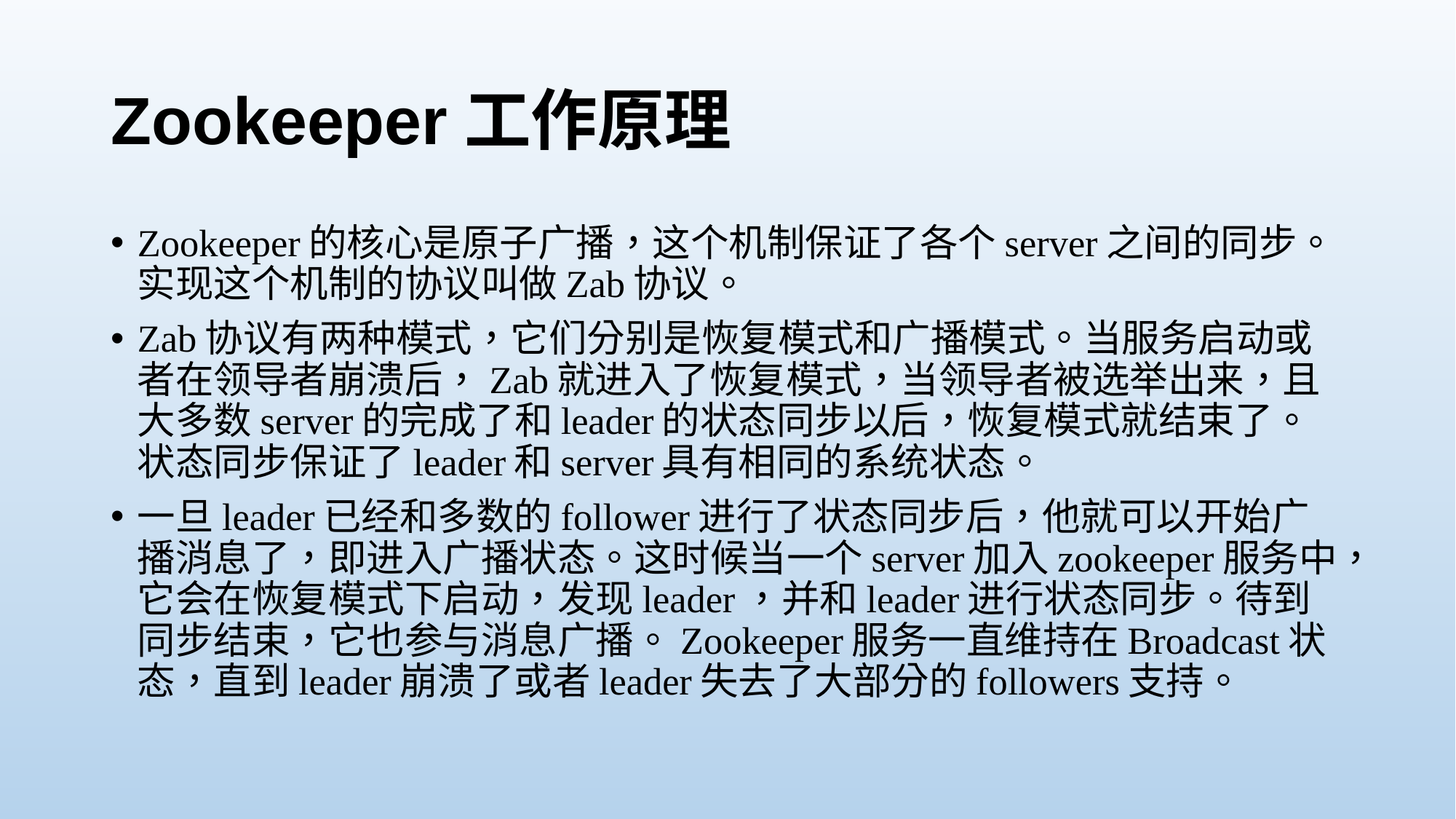

# Zookeeper工作原理
Zookeeper的核心是原子广播，这个机制保证了各个server之间的同步。实现这个机制的协议叫做Zab协议。
Zab协议有两种模式，它们分别是恢复模式和广播模式。当服务启动或者在领导者崩溃后，Zab就进入了恢复模式，当领导者被选举出来，且大多数server的完成了和leader的状态同步以后，恢复模式就结束了。状态同步保证了leader和server具有相同的系统状态。
一旦leader已经和多数的follower进行了状态同步后，他就可以开始广播消息了，即进入广播状态。这时候当一个server加入zookeeper服务中，它会在恢复模式下启动，发现leader，并和leader进行状态同步。待到同步结束，它也参与消息广播。Zookeeper服务一直维持在Broadcast状态，直到leader崩溃了或者leader失去了大部分的followers支持。